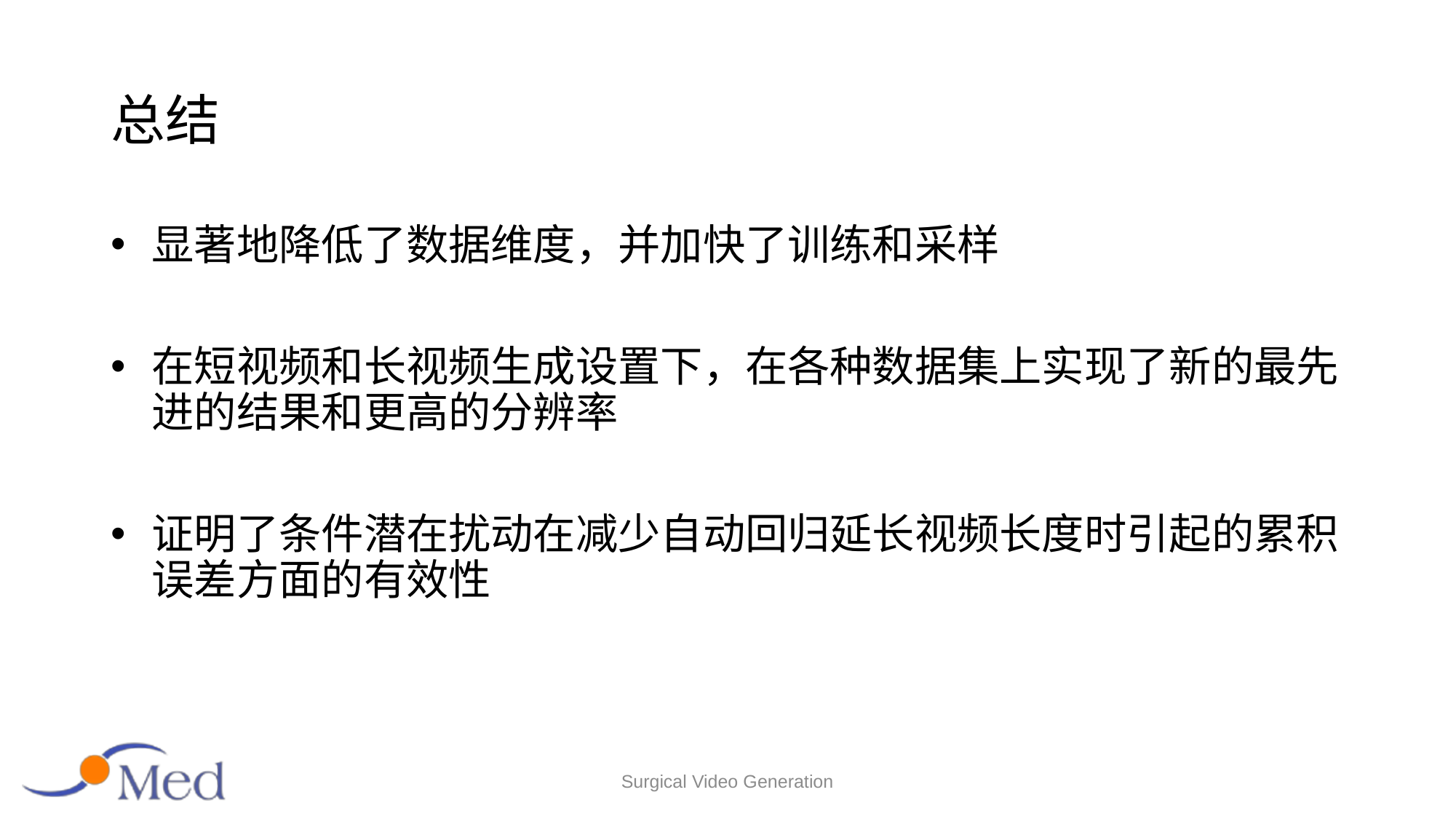

# 总结
显著地降低了数据维度，并加快了训练和采样

在短视频和长视频生成设置下，在各种数据集上实现了新的最先进的结果和更高的分辨率

证明了条件潜在扰动在减少自动回归延长视频长度时引起的累积误差方面的有效性

Surgical Video Generation
15